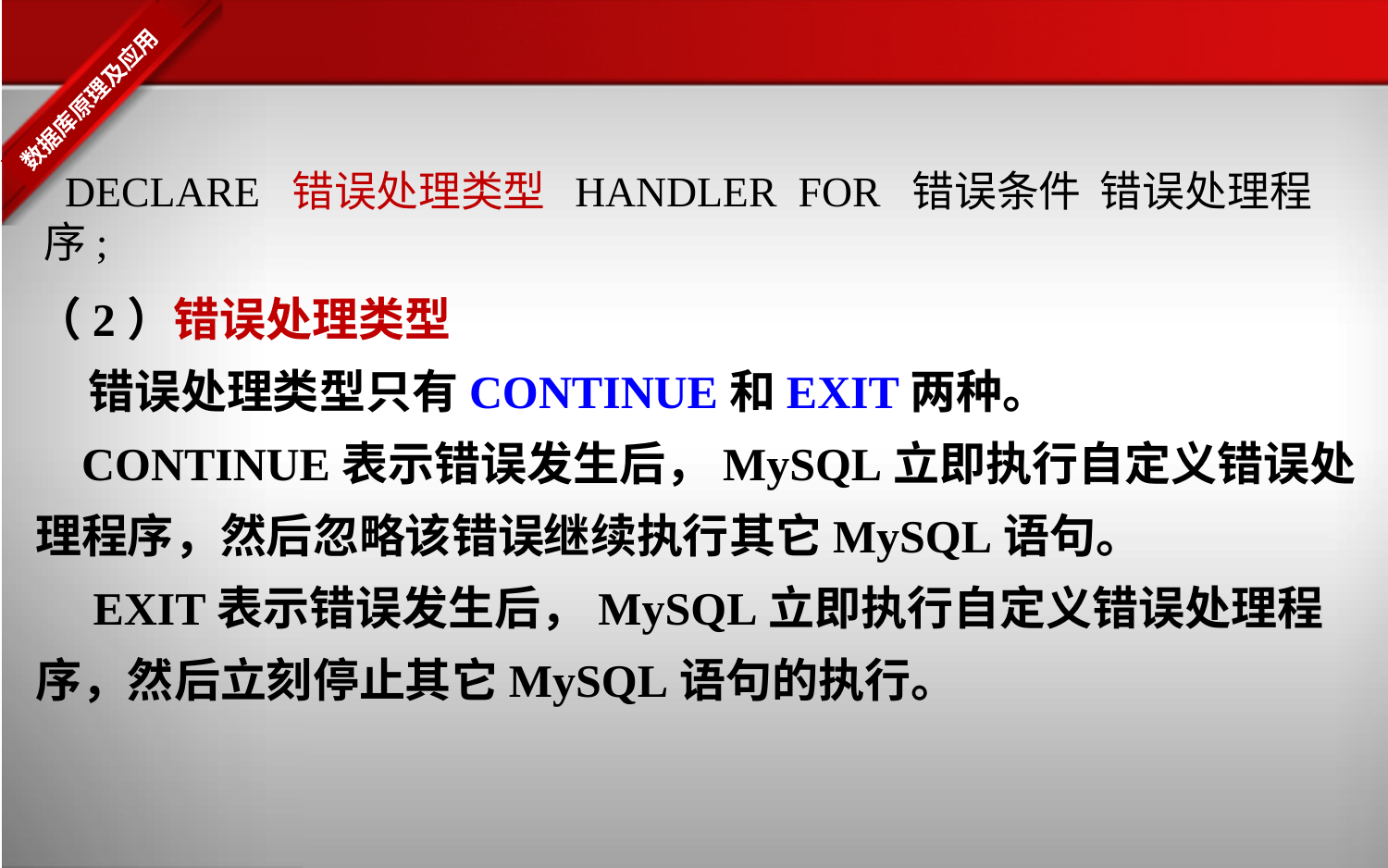

DECLARE  错误处理类型  HANDLER  FOR  错误条件  错误处理程序;
（2）错误处理类型
    错误处理类型只有CONTINUE和EXIT两种。
    CONTINUE表示错误发生后，MySQL立即执行自定义错误处理程序，然后忽略该错误继续执行其它MySQL语句。
     EXIT表示错误发生后，MySQL立即执行自定义错误处理程序，然后立刻停止其它MySQL语句的执行。